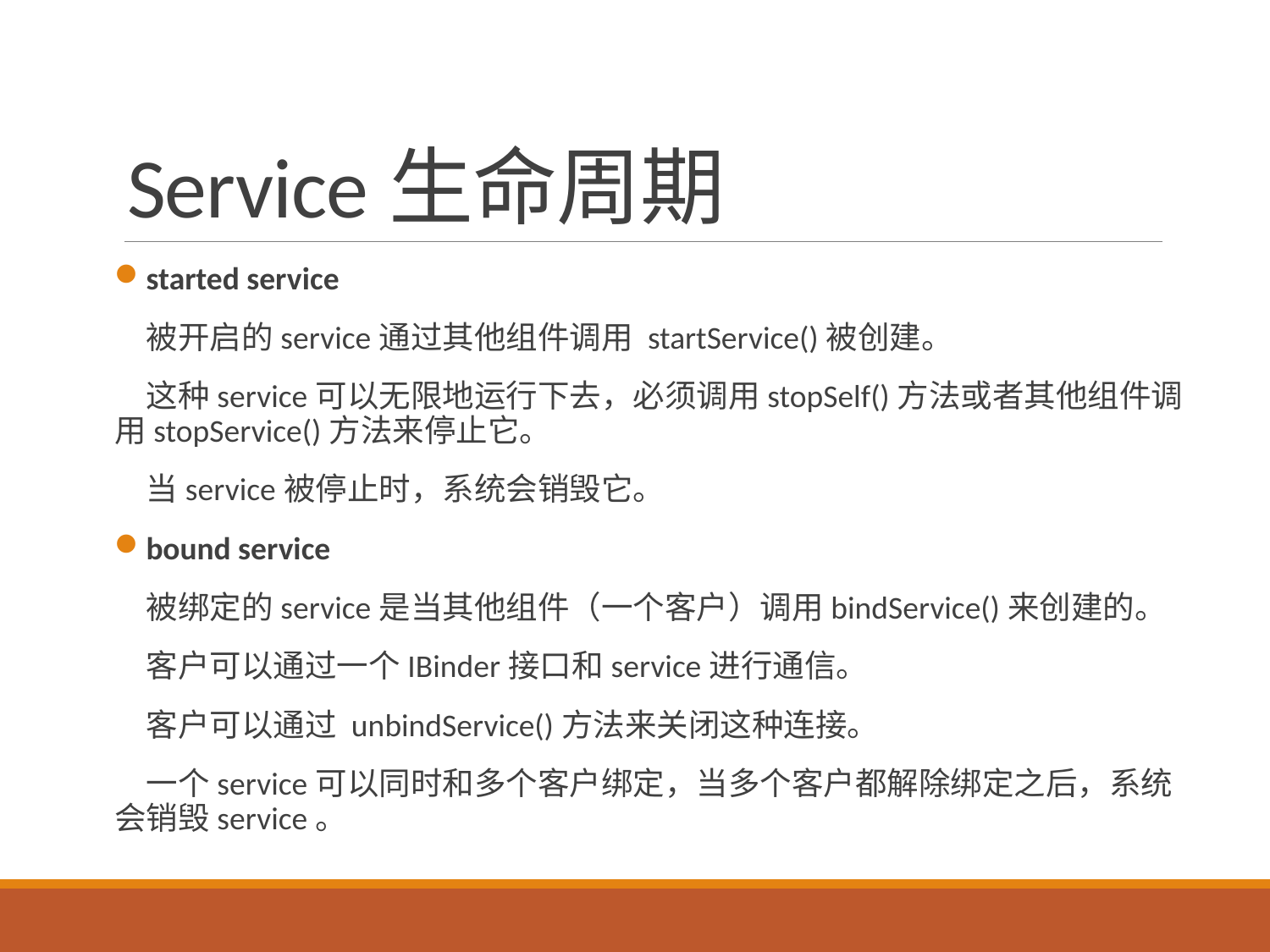

# Service生命周期
started service
　被开启的service通过其他组件调用 startService()被创建。
　这种service可以无限地运行下去，必须调用stopSelf()方法或者其他组件调用stopService()方法来停止它。
　当service被停止时，系统会销毁它。
bound service
　被绑定的service是当其他组件（一个客户）调用bindService()来创建的。
　客户可以通过一个IBinder接口和service进行通信。
　客户可以通过 unbindService()方法来关闭这种连接。
　一个service可以同时和多个客户绑定，当多个客户都解除绑定之后，系统会销毁service。